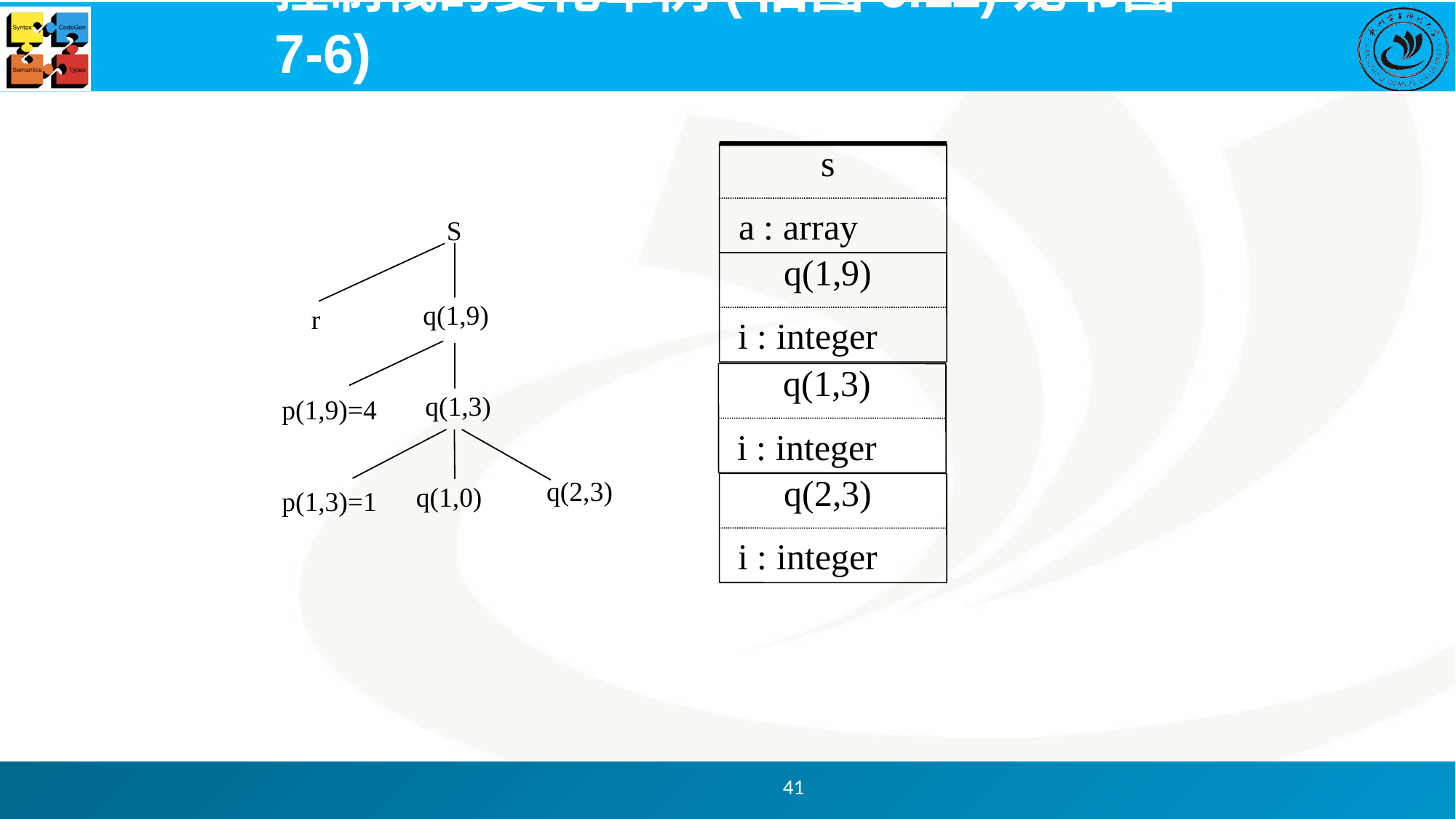

# 控制栈的变化举例(旧图6.11)龙书图7-6)
s

a : array
S

  q(1,9)

r
q(1,9)

 i : integer

p(1,9)=4

 q(1,3)
q(1,3)

 i : integer

p(1,3)=1

 q(1,0)

 q(2,3)
q(2,3)

 i : integer

41